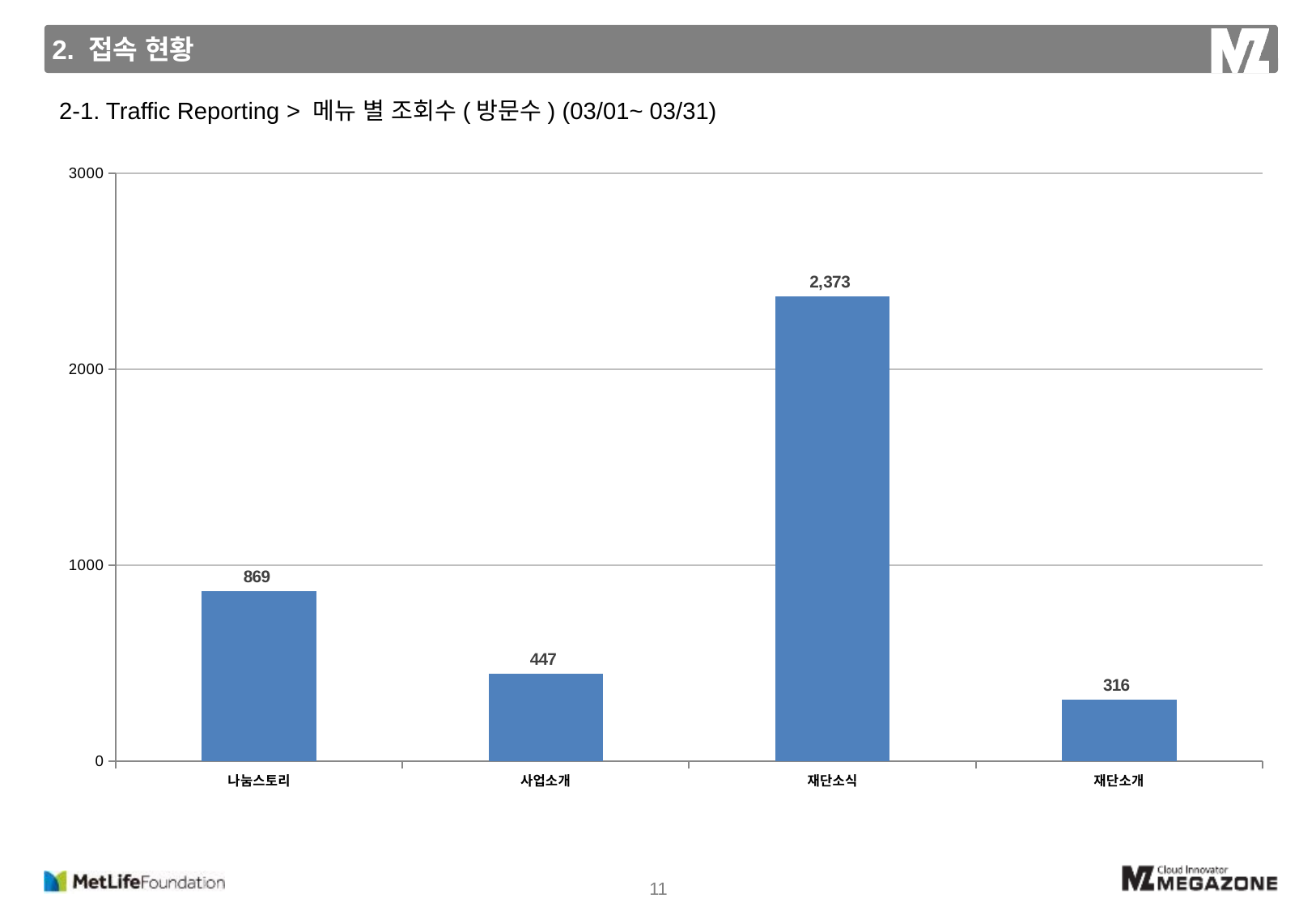

2. 접속 현황
2-1. Traffic Reporting > 메뉴 별 조회수(방문수) (03/01~ 03/31)

### Chart

| Category | PC |
|---|---|
| 나눔스토리 | 869.0 |
| 사업소개 | 447.0 |
| 재단소식 | 2373.0 |
| 재단소개 | 316.0 |
11